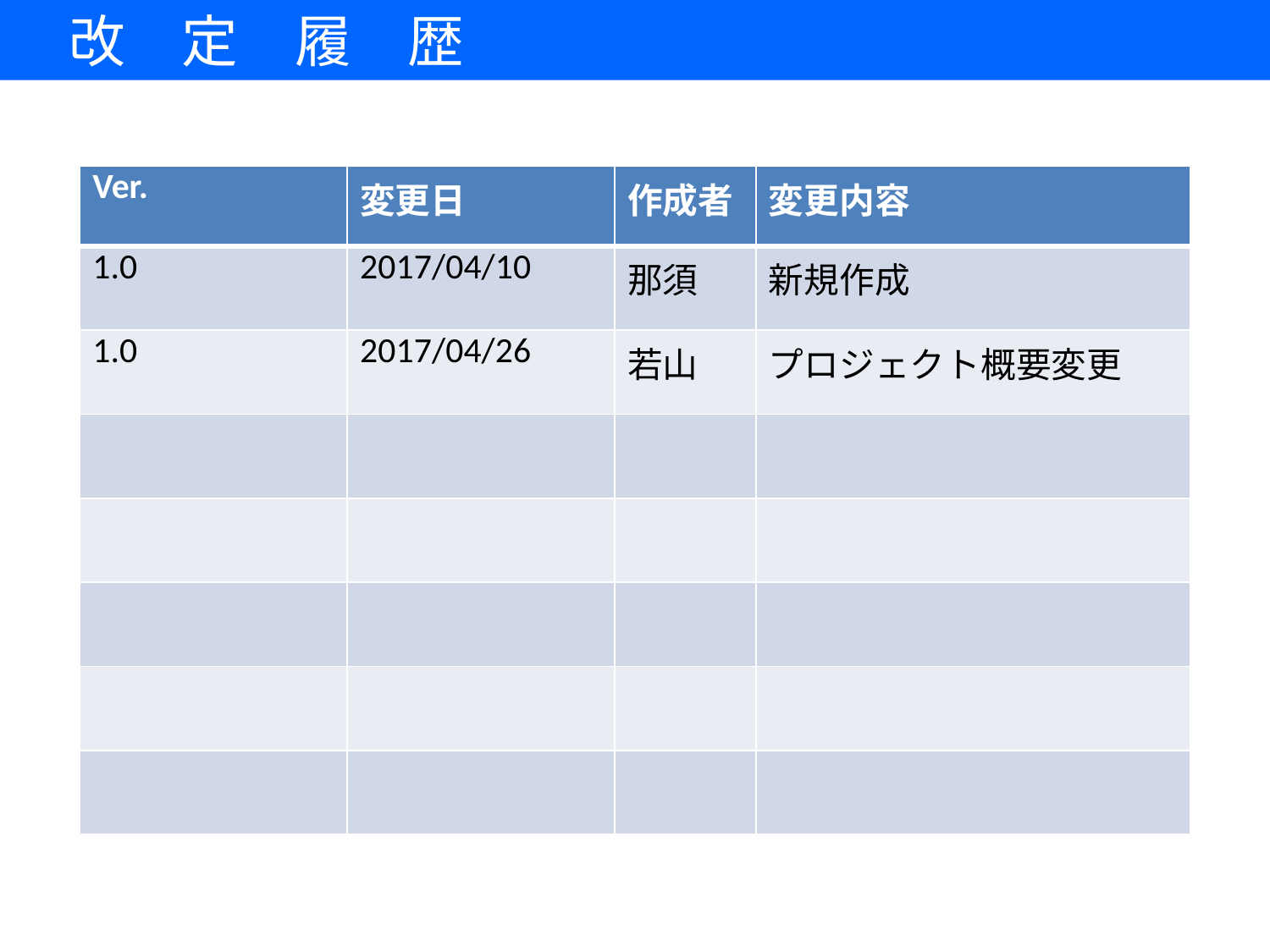

改　定　履　歴
| Ver. | 変更日 | 作成者 | 変更内容 |
| --- | --- | --- | --- |
| 1.0 | 2017/04/10 | 那須 | 新規作成 |
| 1.0 | 2017/04/26 | 若山 | プロジェクト概要変更 |
|  |  |  |  |
|  |  |  |  |
|  |  |  |  |
|  |  |  |  |
|  |  |  |  |